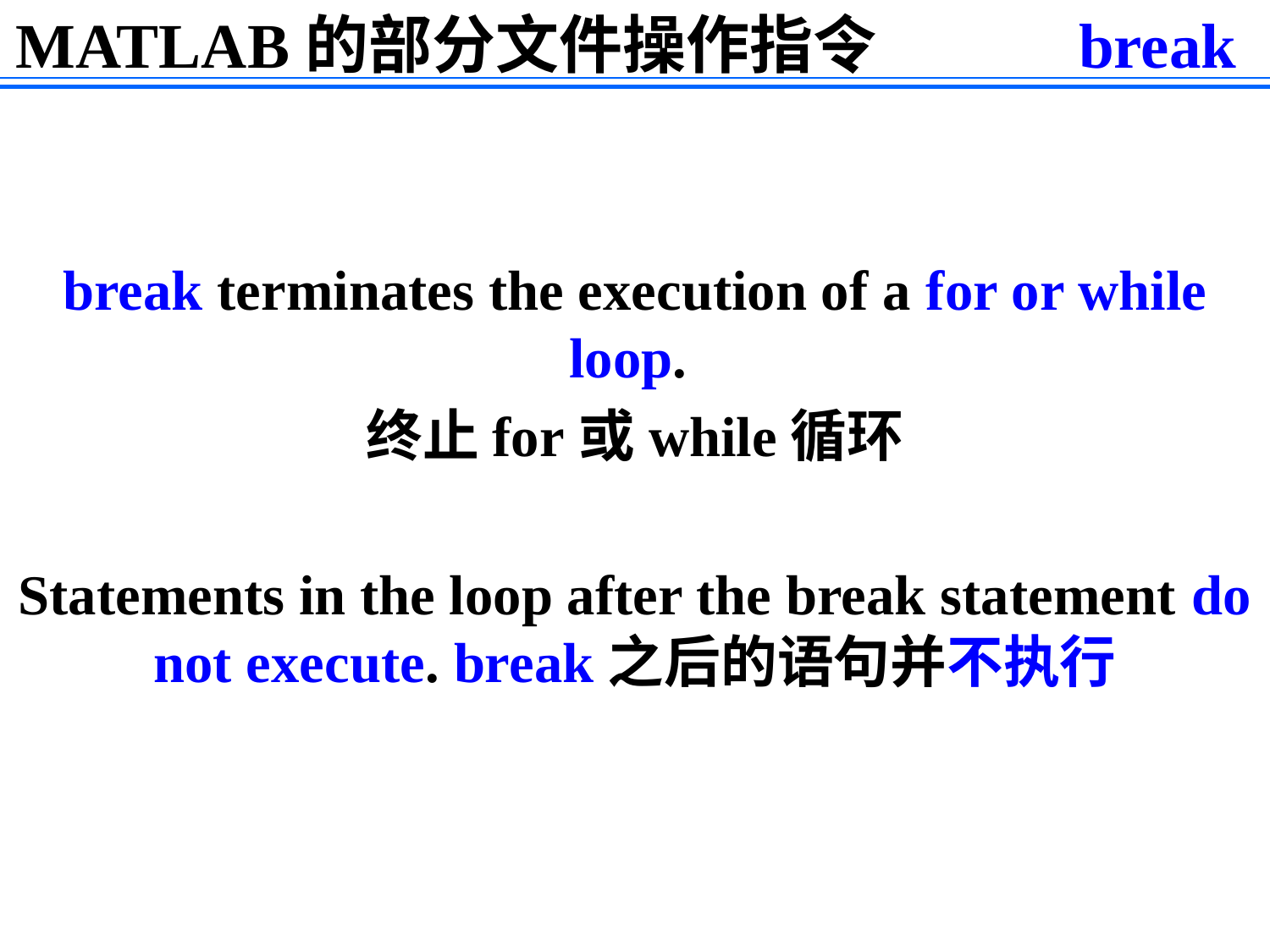

MATLAB的部分文件操作指令             break

break terminates the execution of a for or while loop.
终止for或while循环

Statements in the loop after the break statement do not execute. break之后的语句并不执行